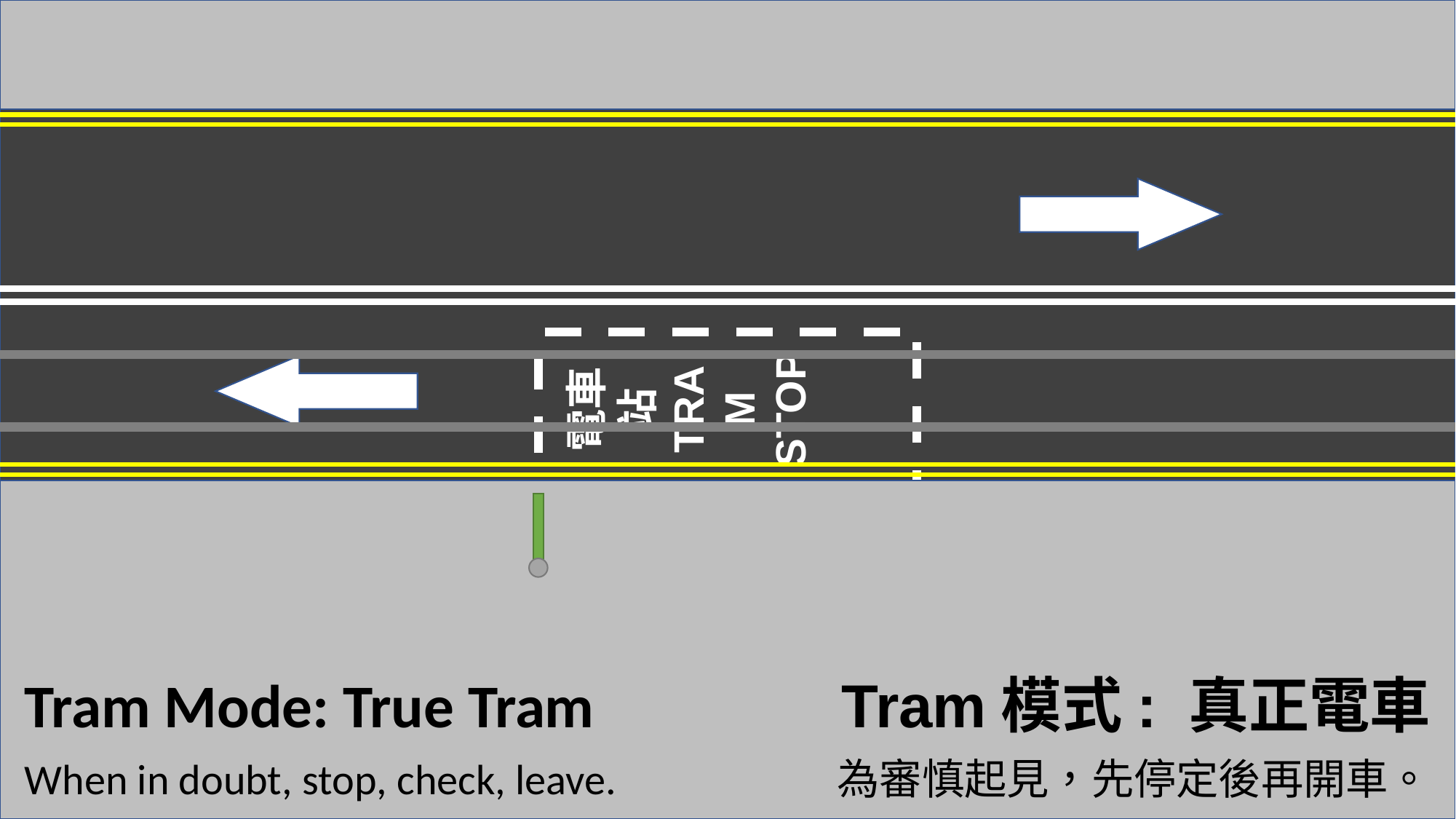

電車
站
TRAM
STOP
Tram

Tram Mode: True Tram
Tram模式: 真正電車
When in doubt, stop, check, leave.
為審慎起見，先停定後再開車。